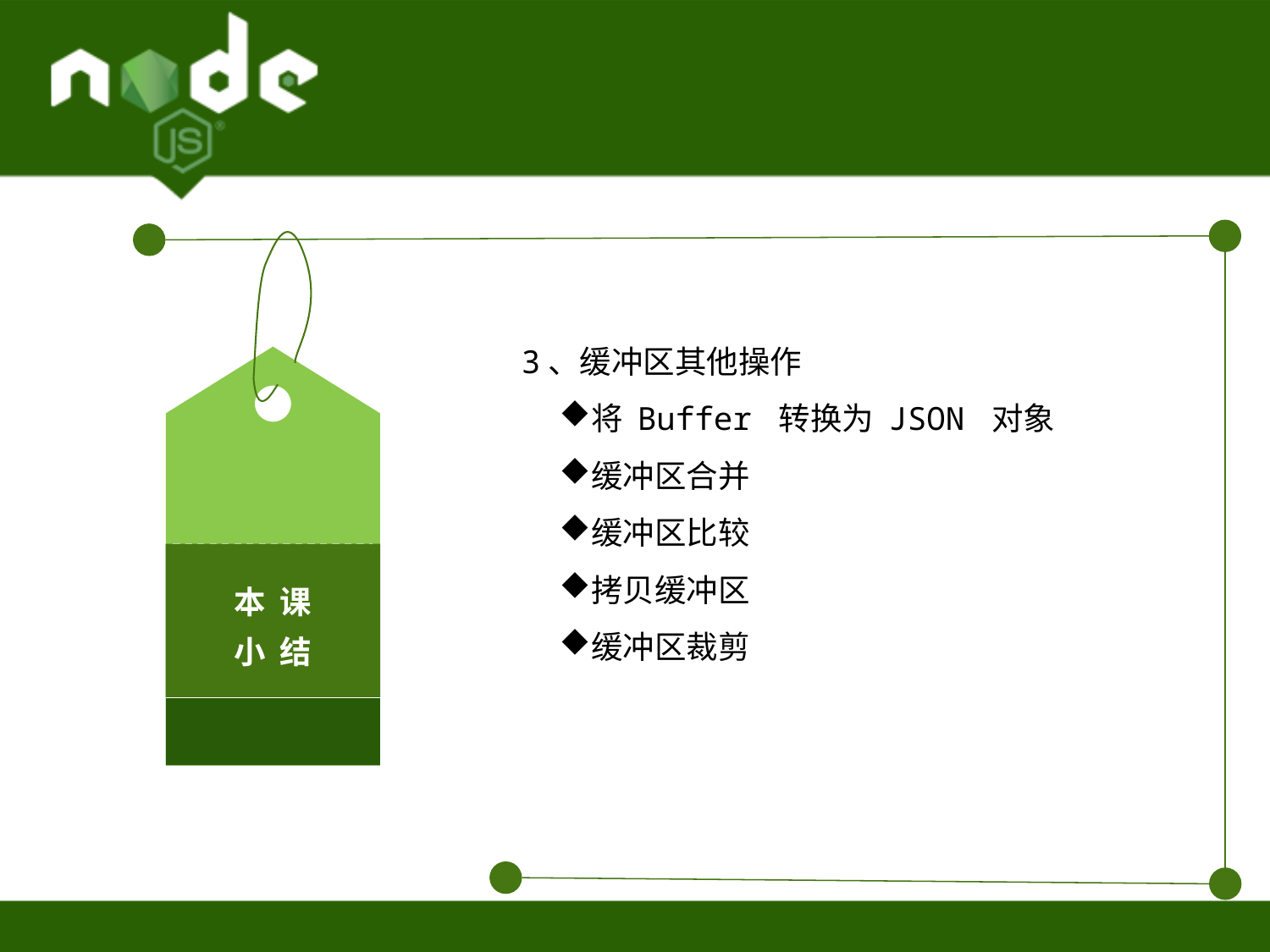

本  课
小  结

3、缓冲区其他操作
将 Buffer 转换为 JSON 对象
缓冲区合并
缓冲区比较
拷贝缓冲区
缓冲区裁剪